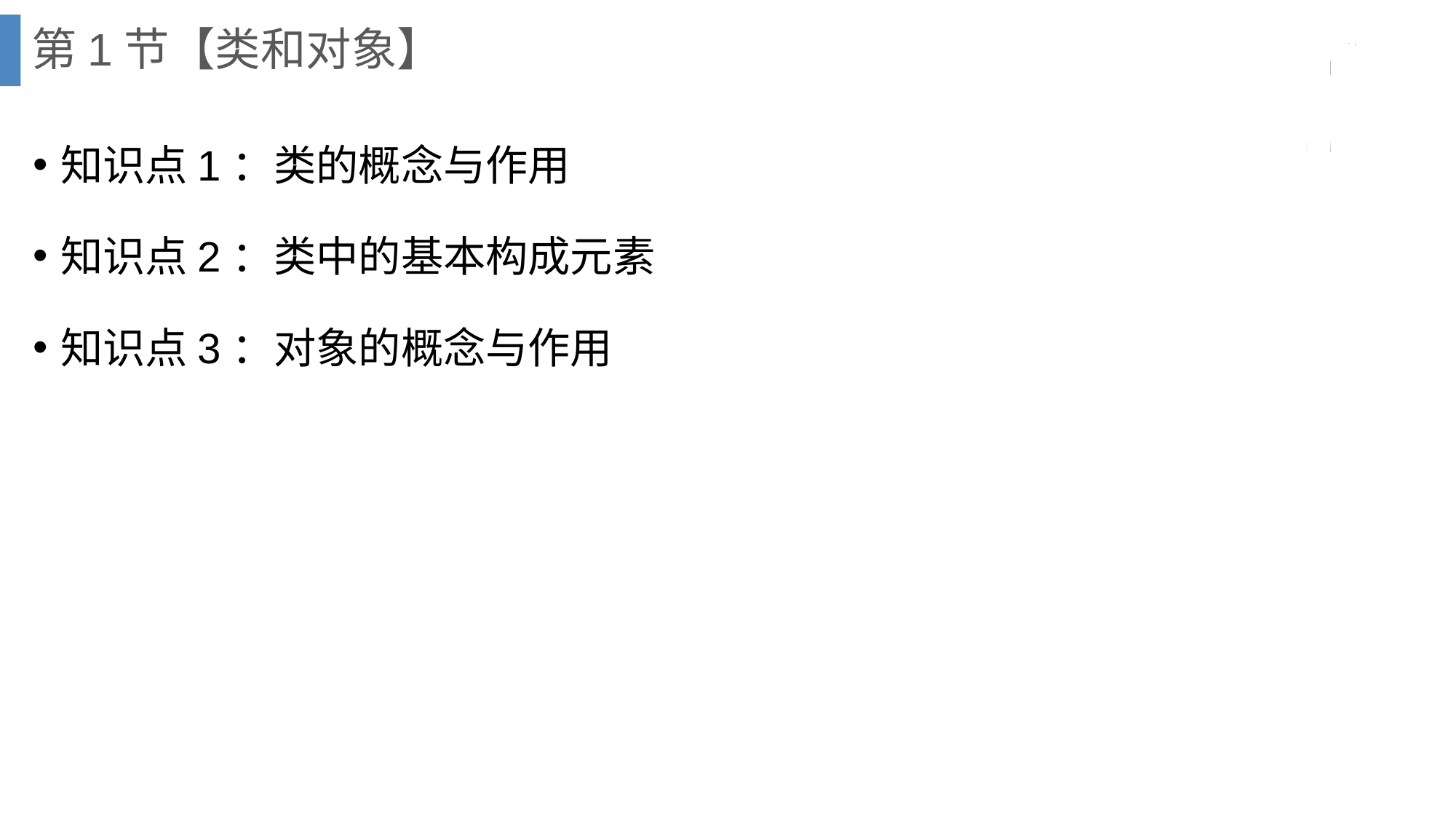

# 第1节【类和对象】
知识点1：类的概念与作用
知识点2：类中的基本构成元素
知识点3：对象的概念与作用